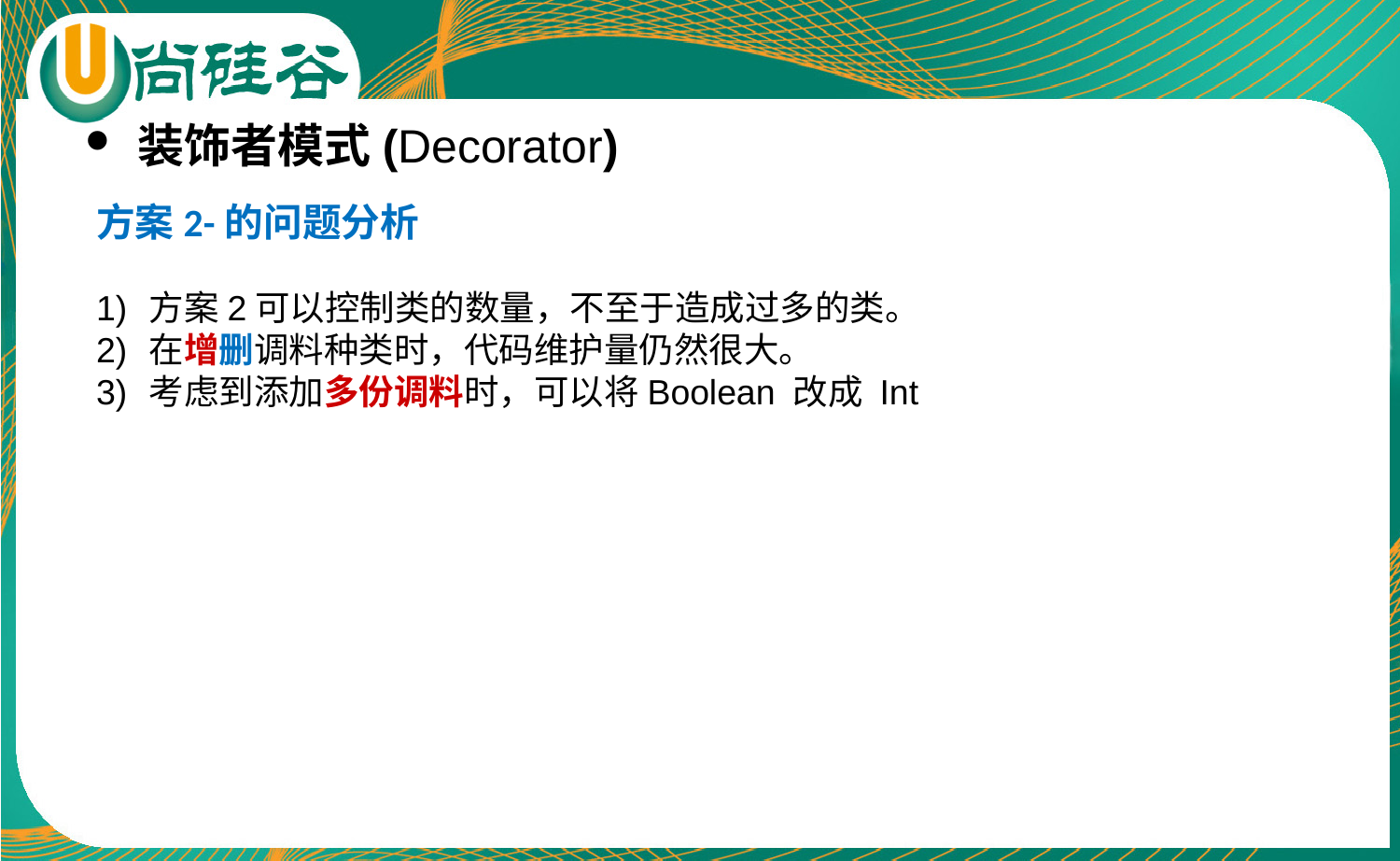

装饰者模式(Decorator)

方案2-的问题分析

方案2可以控制类的数量，不至于造成过多的类。
在增删调料种类时，代码维护量仍然很大。
考虑到添加多份调料时，可以将Boolean 改成 Int